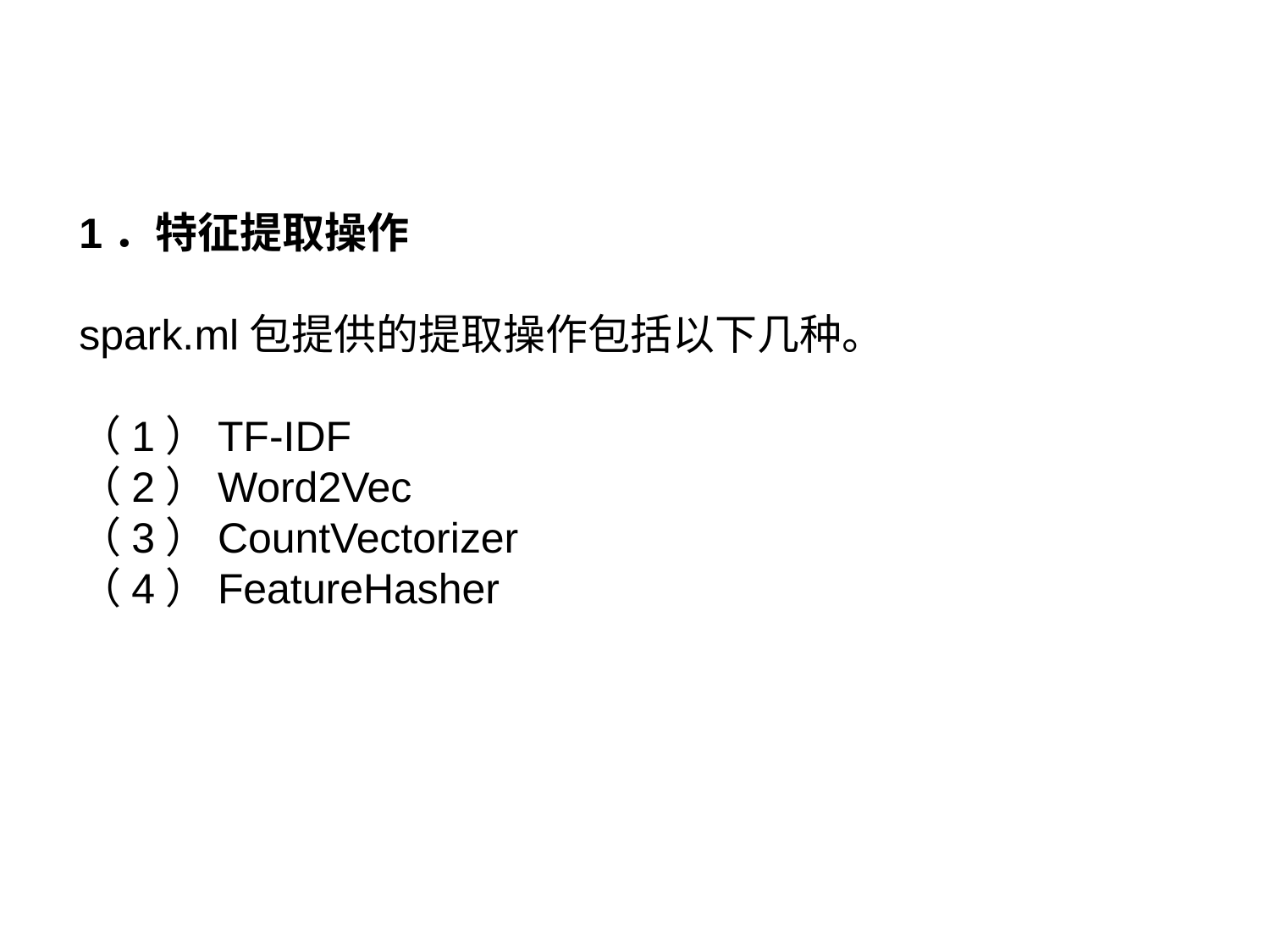

# 9.6.1 特征提取
1．特征提取操作

spark.ml包提供的提取操作包括以下几种。

（1）TF-IDF
（2）Word2Vec
（3）CountVectorizer
（4）FeatureHasher